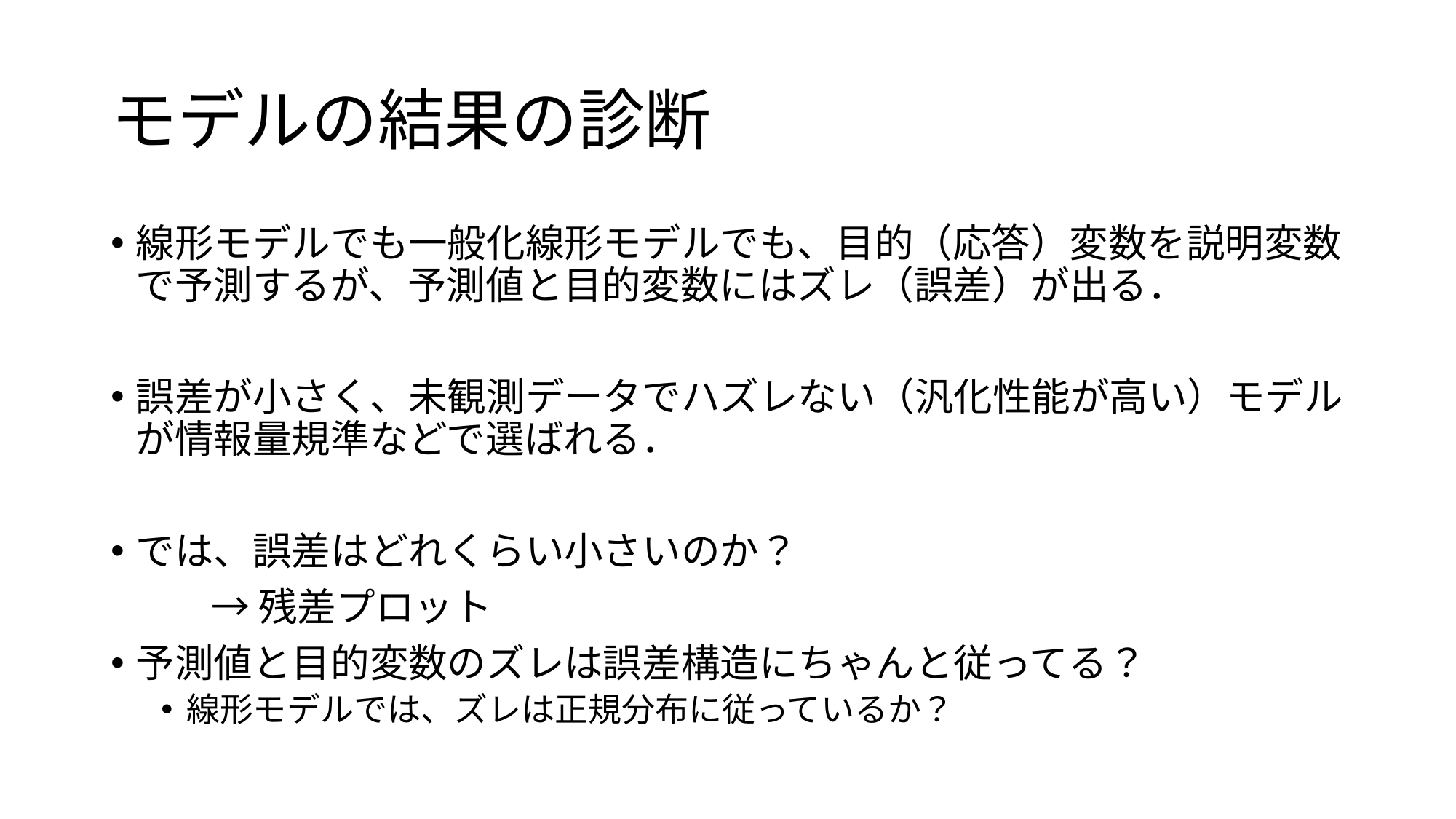

# モデルの結果の診断
線形モデルでも一般化線形モデルでも、目的（応答）変数を説明変数で予測するが、予測値と目的変数にはズレ（誤差）が出る．

誤差が小さく、未観測データでハズレない（汎化性能が高い）モデルが情報量規準などで選ばれる．

では、誤差はどれくらい小さいのか？
	→残差プロット
予測値と目的変数のズレは誤差構造にちゃんと従ってる？
線形モデルでは、ズレは正規分布に従っているか？